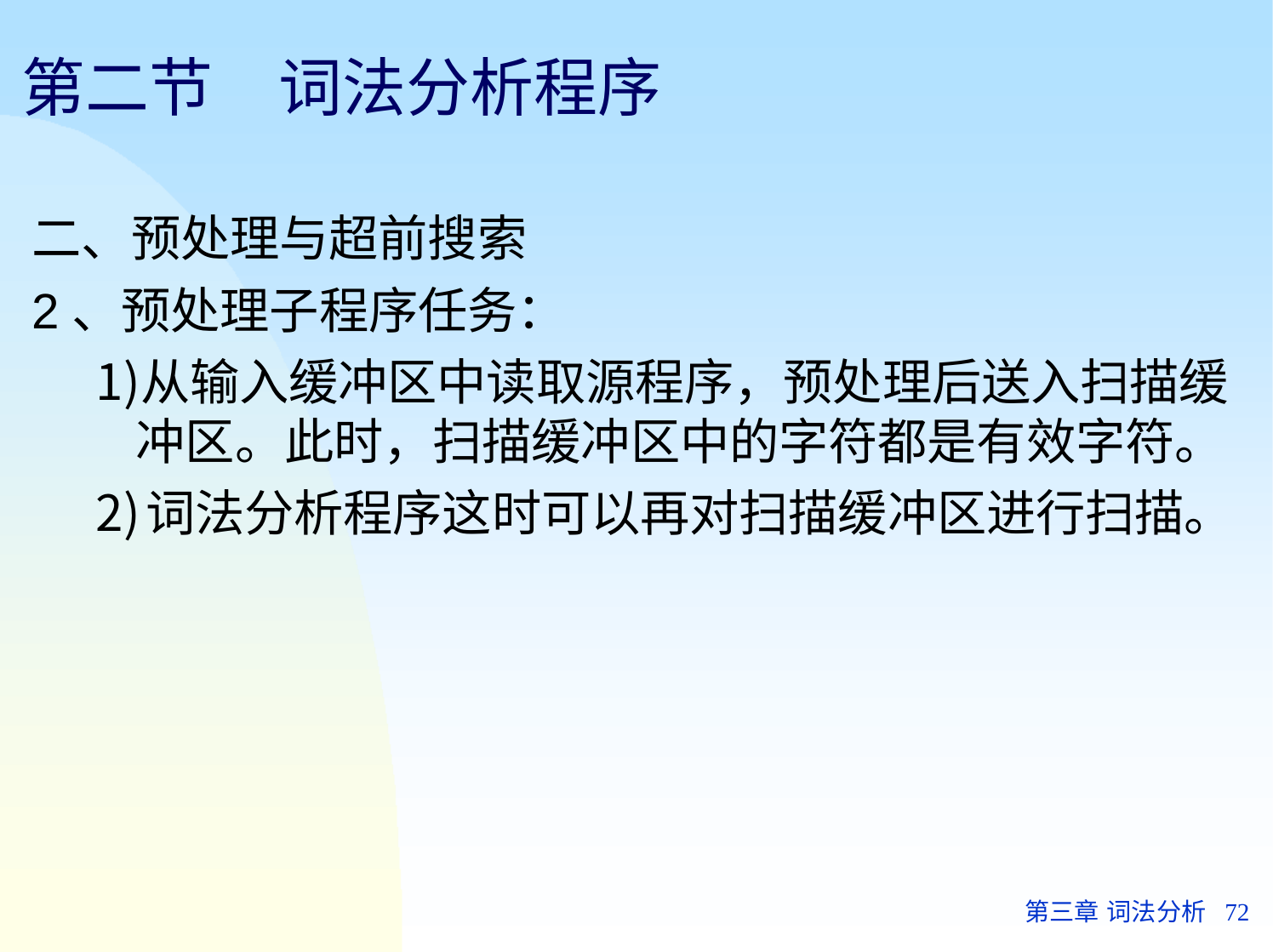

# 第二节	词法分析程序
二、预处理与超前搜索
2、预处理子程序任务：
从输入缓冲区中读取源程序，预处理后送入扫描缓 冲区。此时，扫描缓冲区中的字符都是有效字符。
词法分析程序这时可以再对扫描缓冲区进行扫描。
第三章 词法分析	72